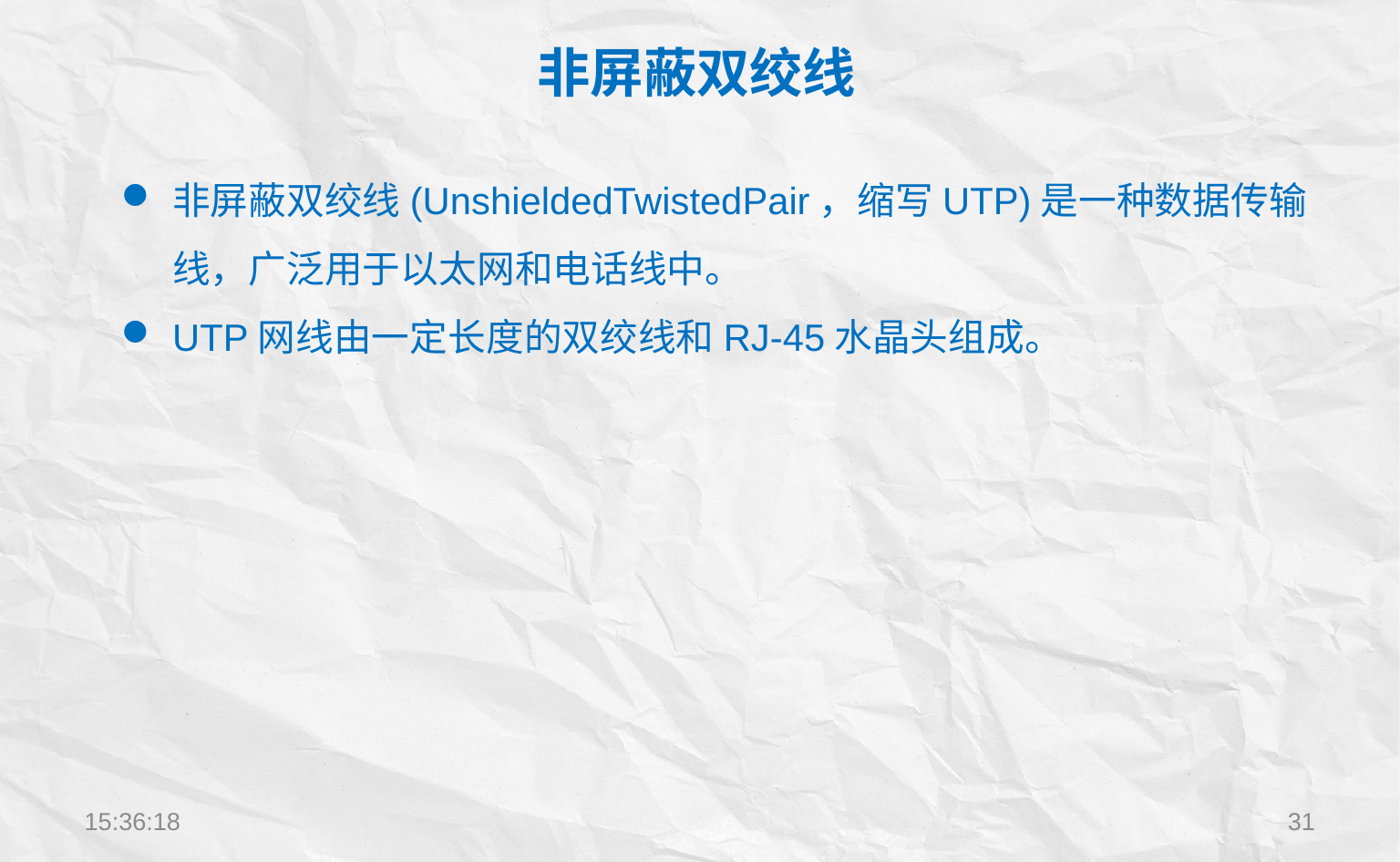

非屏蔽双绞线
非屏蔽双绞线(UnshieldedTwistedPair，缩写UTP)是一种数据传输线，广泛用于以太网和电话线中。
UTP网线由一定长度的双绞线和RJ-45水晶头组成。
15:36:18
 31